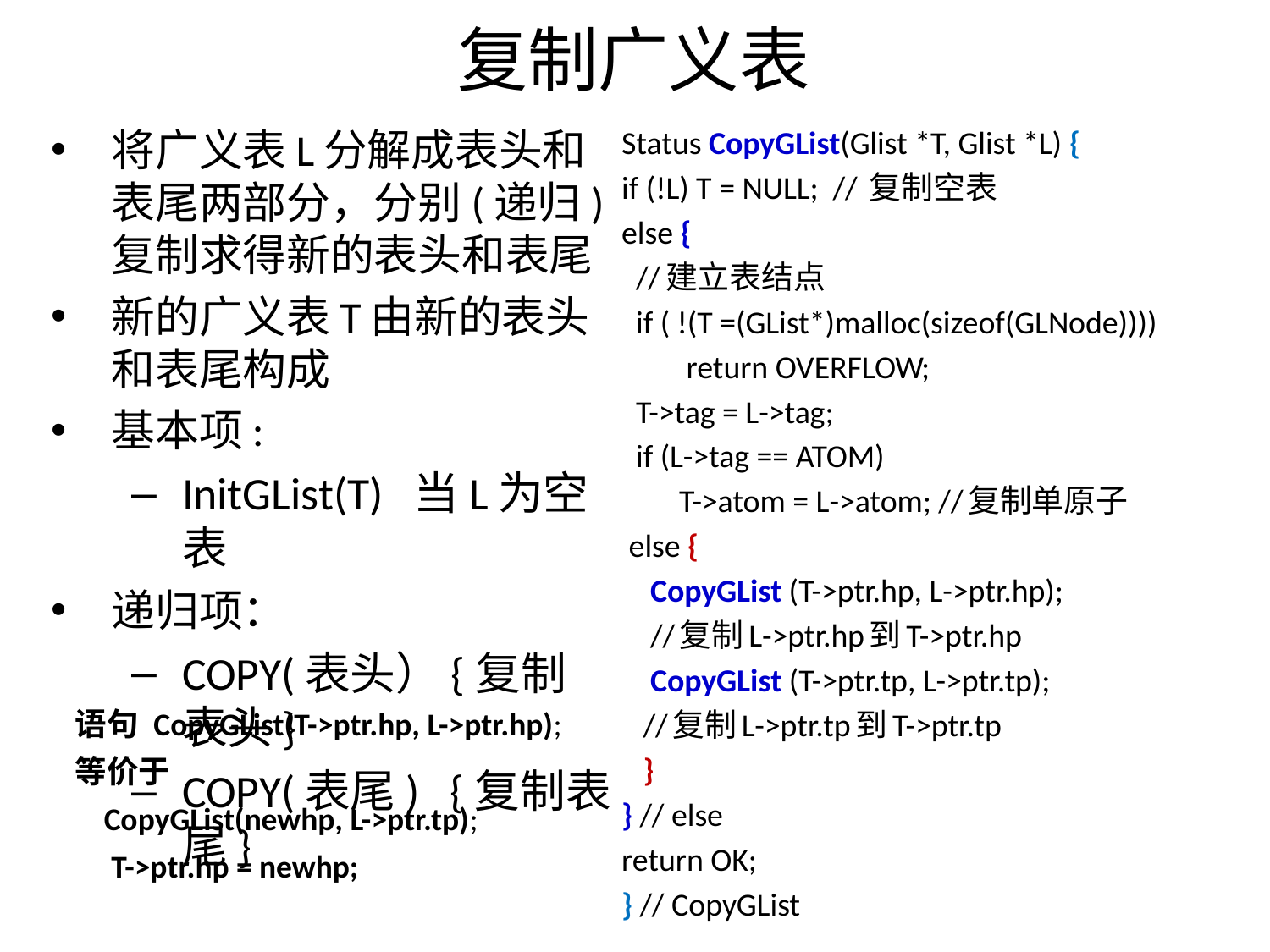

# 复制广义表
将广义表L分解成表头和表尾两部分，分别(递归)复制求得新的表头和表尾
新的广义表T由新的表头和表尾构成
基本项:
InitGList(T)  当L为空表
递归项：
COPY(表头）{复制表头}
COPY(表尾)   {复制表尾}
Status CopyGList(Glist *T, Glist *L) {
if (!L) T = NULL;  // 复制空表
else {
  //建立表结点
  if ( !(T =(GList*)malloc(sizeof(GLNode))))
         return OVERFLOW;
  T->tag = L->tag;
  if (L->tag == ATOM)
        T->atom = L->atom; //复制单原子
 else {
    CopyGList (T->ptr.hp, L->ptr.hp);
    //复制L->ptr.hp到T->ptr.hp
    CopyGList (T->ptr.tp, L->ptr.tp);
   //复制L->ptr.tp到T->ptr.tp
   }
} // else
return OK;
} // CopyGList
语句 CopyGList(T->ptr.hp, L->ptr.hp);
等价于
    CopyGList(newhp, L->ptr.tp);
     T->ptr.hp = newhp;